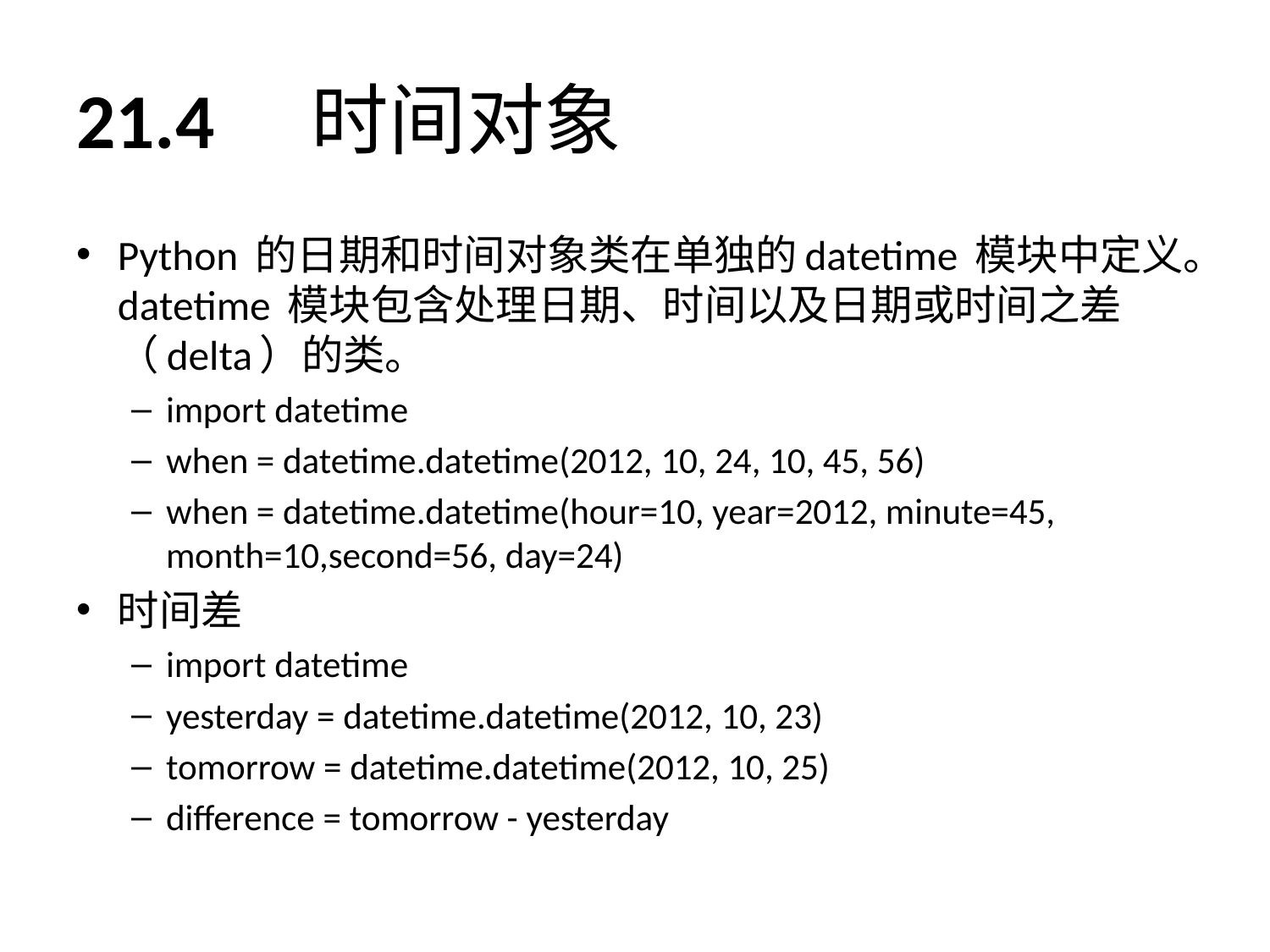

# 21.4　时间对象
Python 的日期和时间对象类在单独的datetime 模块中定义。datetime 模块包含处理日期、时间以及日期或时间之差（delta）的类。
import datetime
when = datetime.datetime(2012, 10, 24, 10, 45, 56)
when = datetime.datetime(hour=10, year=2012, minute=45, month=10,second=56, day=24)
时间差
import datetime
yesterday = datetime.datetime(2012, 10, 23)
tomorrow = datetime.datetime(2012, 10, 25)
difference = tomorrow - yesterday